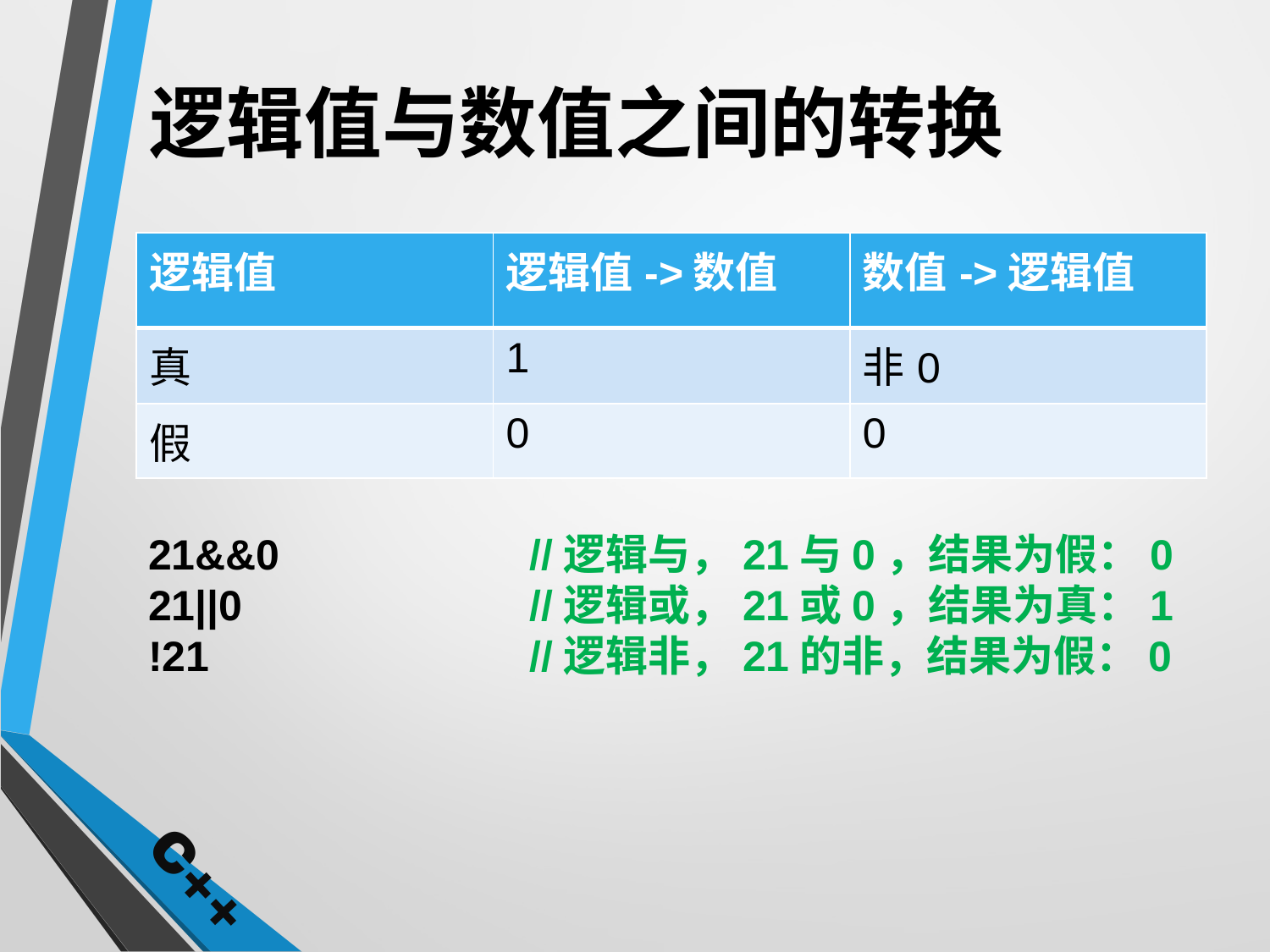

# 逻辑值与数值之间的转换
| 逻辑值 | 逻辑值->数值 | 数值->逻辑值 |
| --- | --- | --- |
| 真 | 1 | 非0 |
| 假 | 0 | 0 |
21&&0		//逻辑与，21与0，结果为假：0
21||0			//逻辑或，21或0，结果为真：1
!21			//逻辑非，21的非，结果为假：0